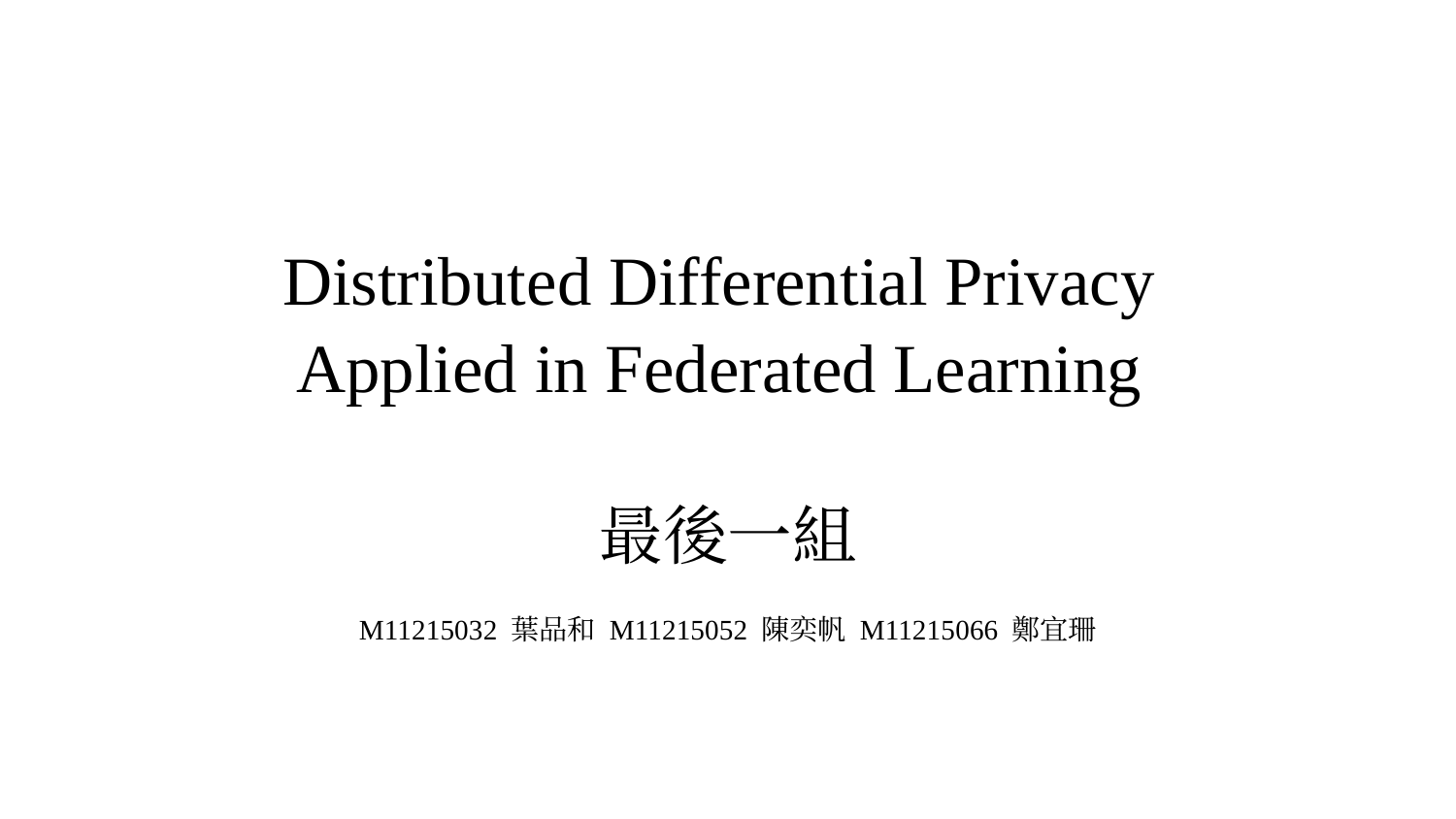

# Distributed Differential Privacy
Applied in Federated Learning

最後一組
M11215032 葉品和 M11215052 陳奕帆 M11215066 鄭宜珊